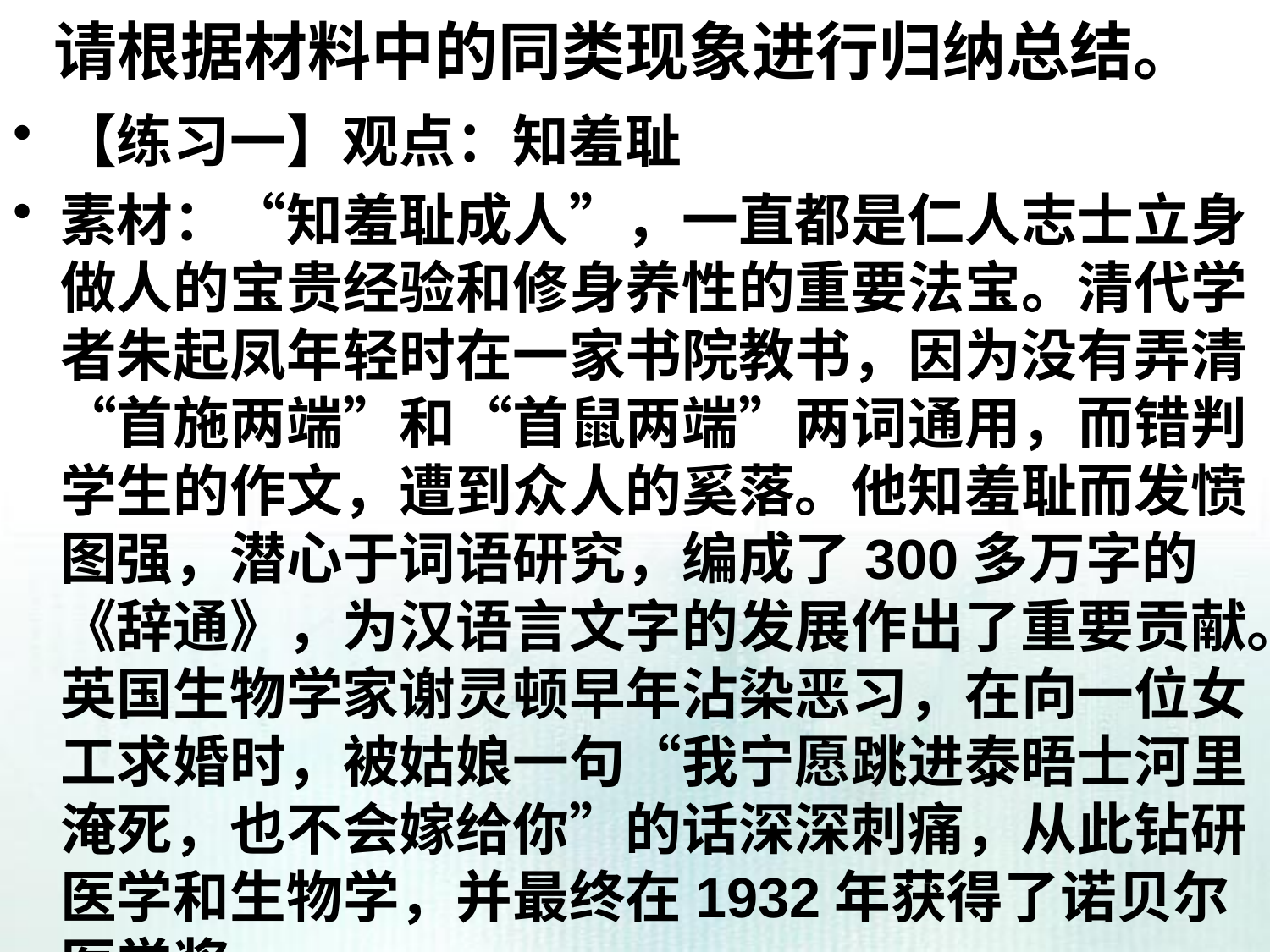

# 请根据材料中的同类现象进行归纳总结。
【练习一】观点：知羞耻
素材：“知羞耻成人”，一直都是仁人志士立身做人的宝贵经验和修身养性的重要法宝。清代学者朱起凤年轻时在一家书院教书，因为没有弄清“首施两端”和“首鼠两端”两词通用，而错判学生的作文，遭到众人的奚落。他知羞耻而发愤图强，潜心于词语研究，编成了300多万字的《辞通》，为汉语言文字的发展作出了重要贡献。英国生物学家谢灵顿早年沾染恶习，在向一位女工求婚时，被姑娘一句“我宁愿跳进泰晤士河里淹死，也不会嫁给你”的话深深刺痛，从此钻研医学和生物学，并最终在1932年获得了诺贝尔医学奖。